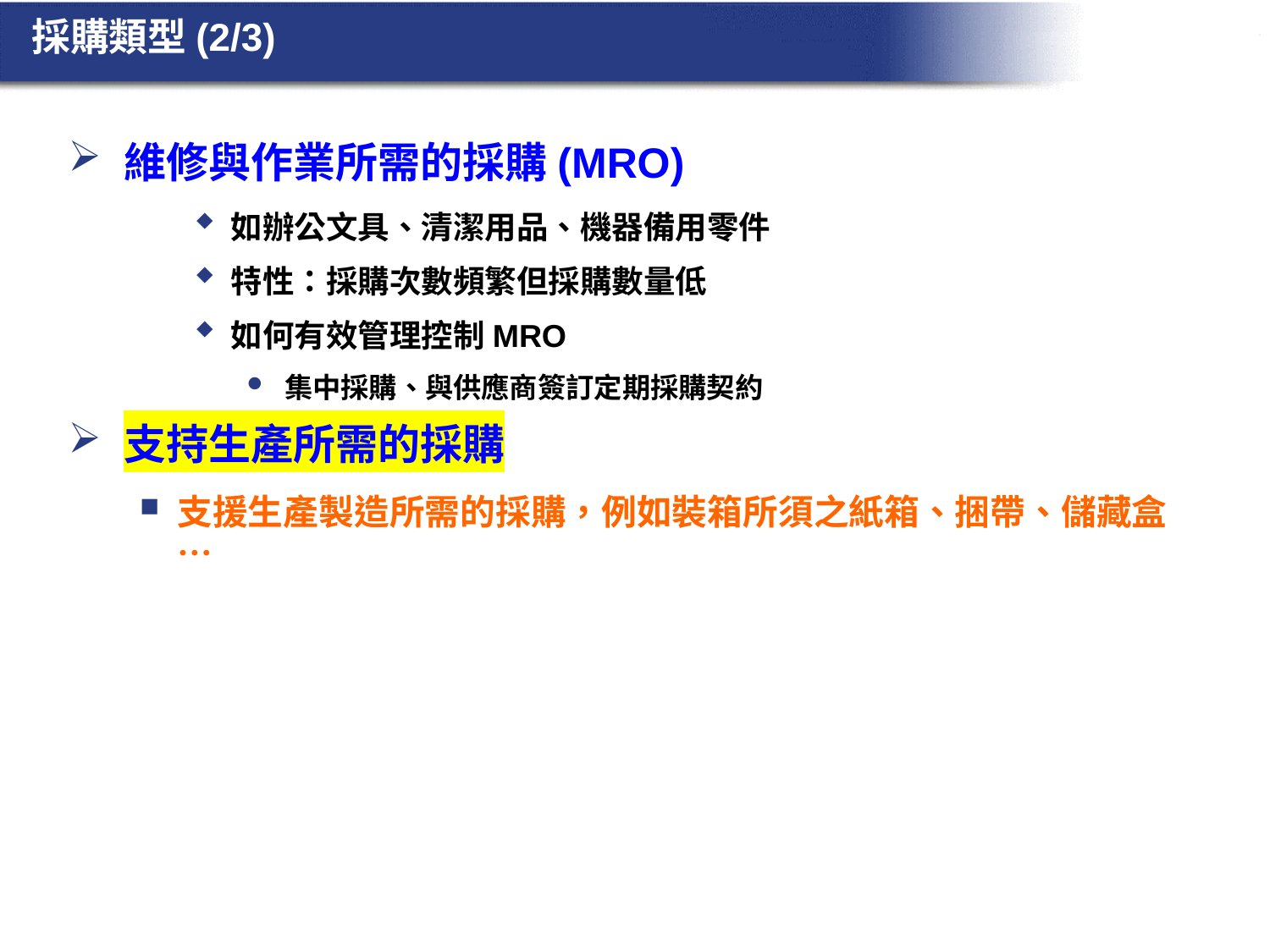

# 採購類型(2/3)
維修與作業所需的採購(MRO)
如辦公文具、清潔用品、機器備用零件
特性：採購次數頻繁但採購數量低
如何有效管理控制MRO
集中採購、與供應商簽訂定期採購契約
支持生產所需的採購
支援生產製造所需的採購，例如裝箱所須之紙箱、捆帶、儲藏盒…